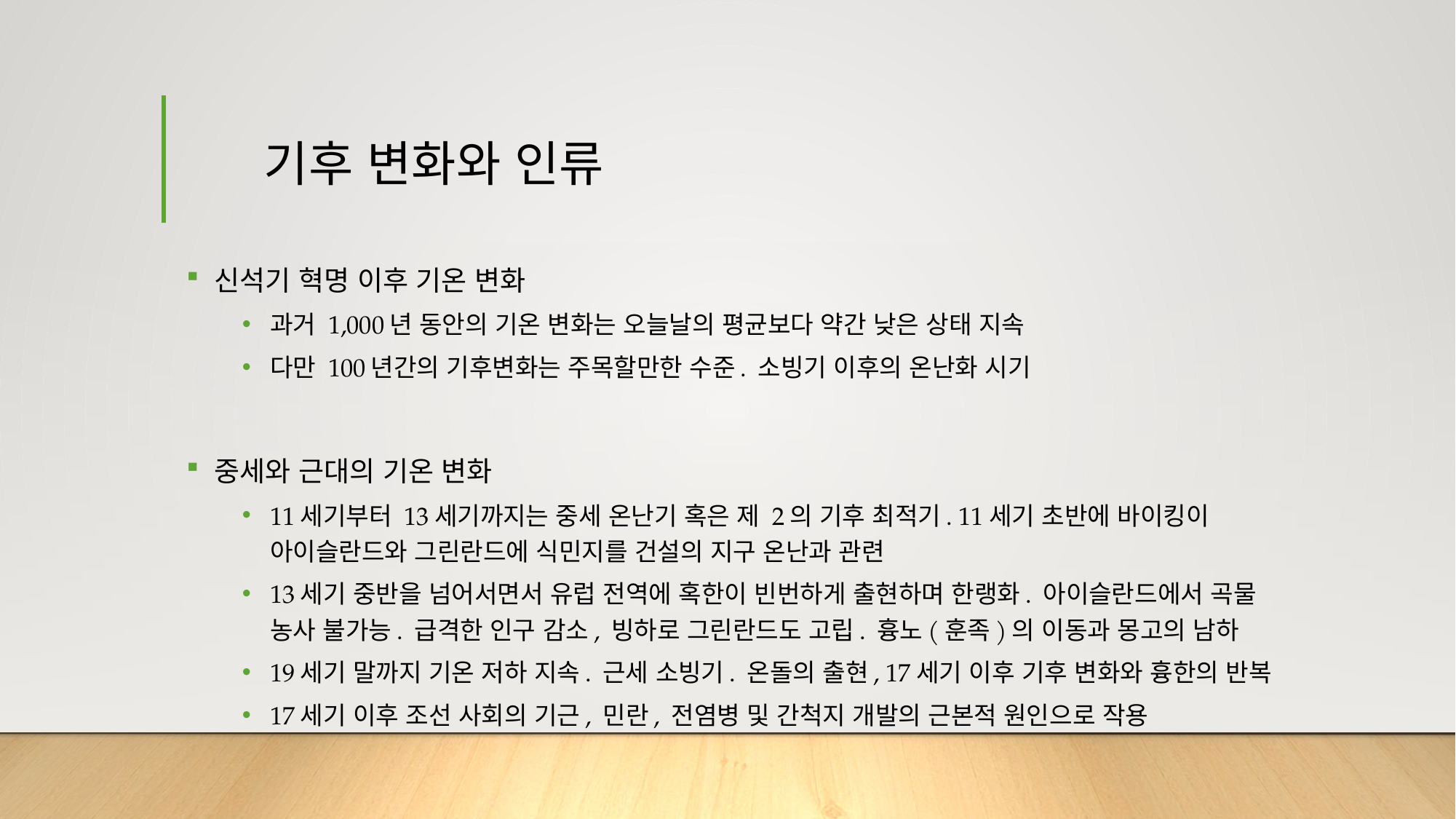

# 기후 변화와 인류
신석기 혁명 이후 기온 변화
과거 1,000년 동안의 기온 변화는 오늘날의 평균보다 약간 낮은 상태 지속
다만 100년간의 기후변화는 주목할만한 수준. 소빙기 이후의 온난화 시기

중세와 근대의 기온 변화
11세기부터 13세기까지는 중세 온난기 혹은 제 2의 기후 최적기. 11세기 초반에 바이킹이 아이슬란드와 그린란드에 식민지를 건설의 지구 온난과 관련
13세기 중반을 넘어서면서 유럽 전역에 혹한이 빈번하게 출현하며 한랭화. 아이슬란드에서 곡물 농사 불가능. 급격한 인구 감소, 빙하로 그린란드도 고립. 흉노(훈족)의 이동과 몽고의 남하
19세기 말까지 기온 저하 지속. 근세 소빙기. 온돌의 출현, 17세기 이후 기후 변화와 흉한의 반복
17세기 이후 조선 사회의 기근, 민란, 전염병 및 간척지 개발의 근본적 원인으로 작용